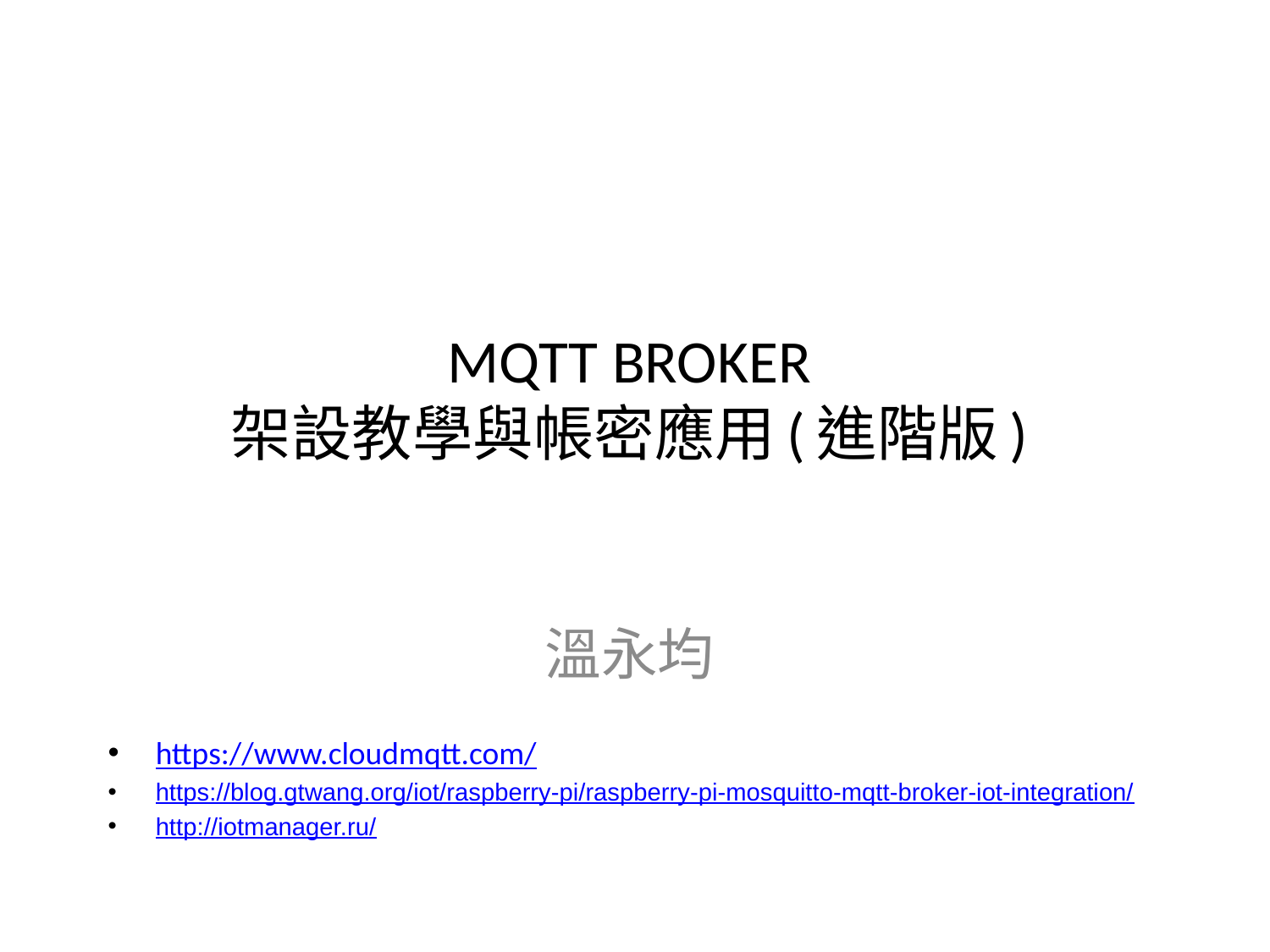

# MQTT BROKER 架設教學與帳密應用(進階版)
溫永均
https://www.cloudmqtt.com/
https://blog.gtwang.org/iot/raspberry-pi/raspberry-pi-mosquitto-mqtt-broker-iot-integration/
http://iotmanager.ru/